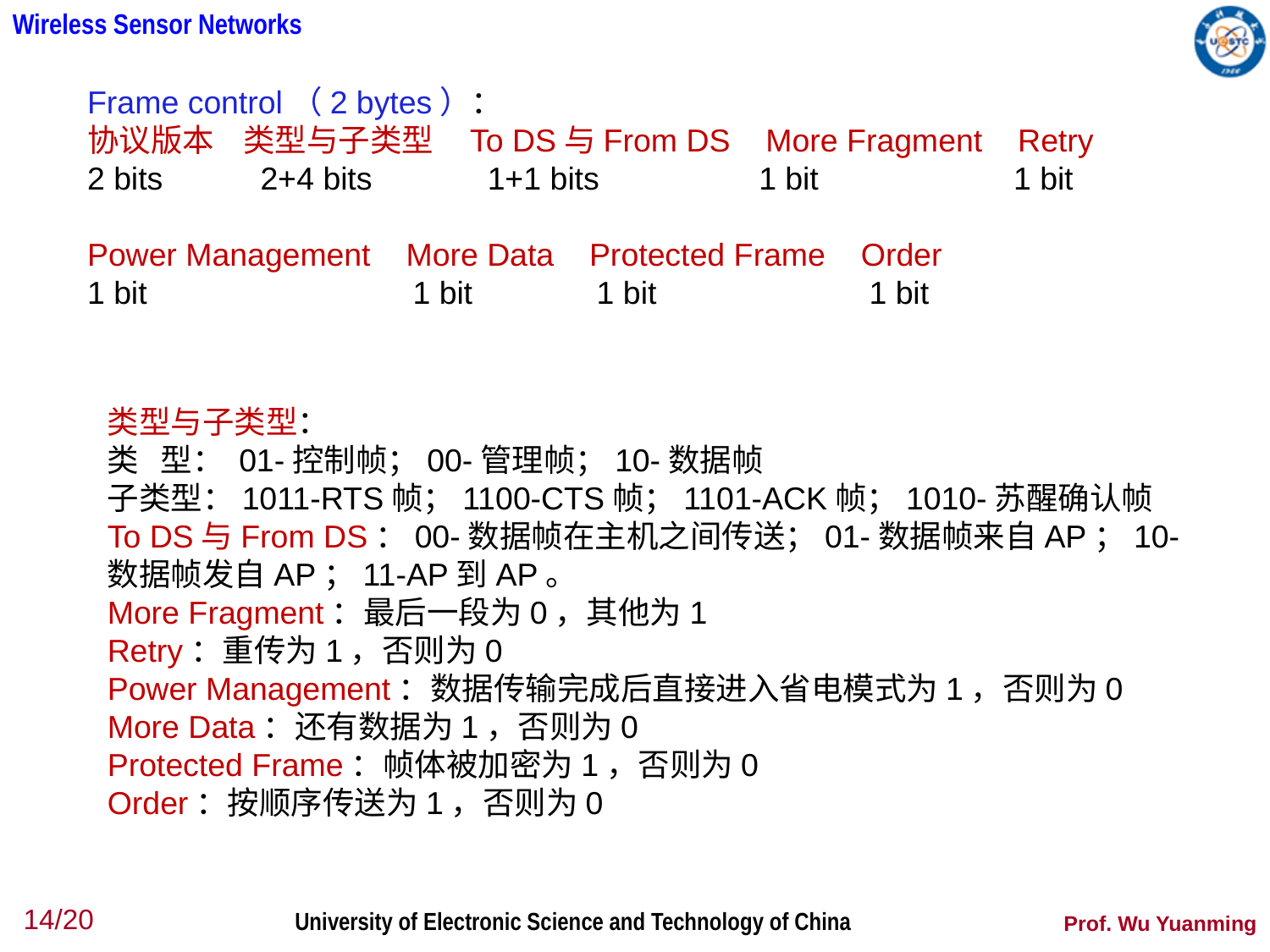

Frame control（2 bytes）：
协议版本    类型与子类型    To DS与From DS    More Fragment    Retry
2 bits           2+4 bits             1+1 bits                  1 bit                      1 bit

Power Management    More Data    Protected Frame    Order
1 bit                              1 bit              1 bit                        1 bit
类型与子类型：
类   型： 01-控制帧；00-管理帧；10-数据帧
子类型：1011-RTS帧；1100-CTS帧；1101-ACK帧；1010-苏醒确认帧
To DS与From DS：00-数据帧在主机之间传送；01-数据帧来自AP；10-数据帧发自AP；11-AP到AP。
More Fragment：最后一段为0，其他为1
Retry：重传为1，否则为0
Power Management：数据传输完成后直接进入省电模式为1，否则为0
More Data：还有数据为1，否则为0
Protected Frame：帧体被加密为1，否则为0
Order：按顺序传送为1，否则为0

14/20